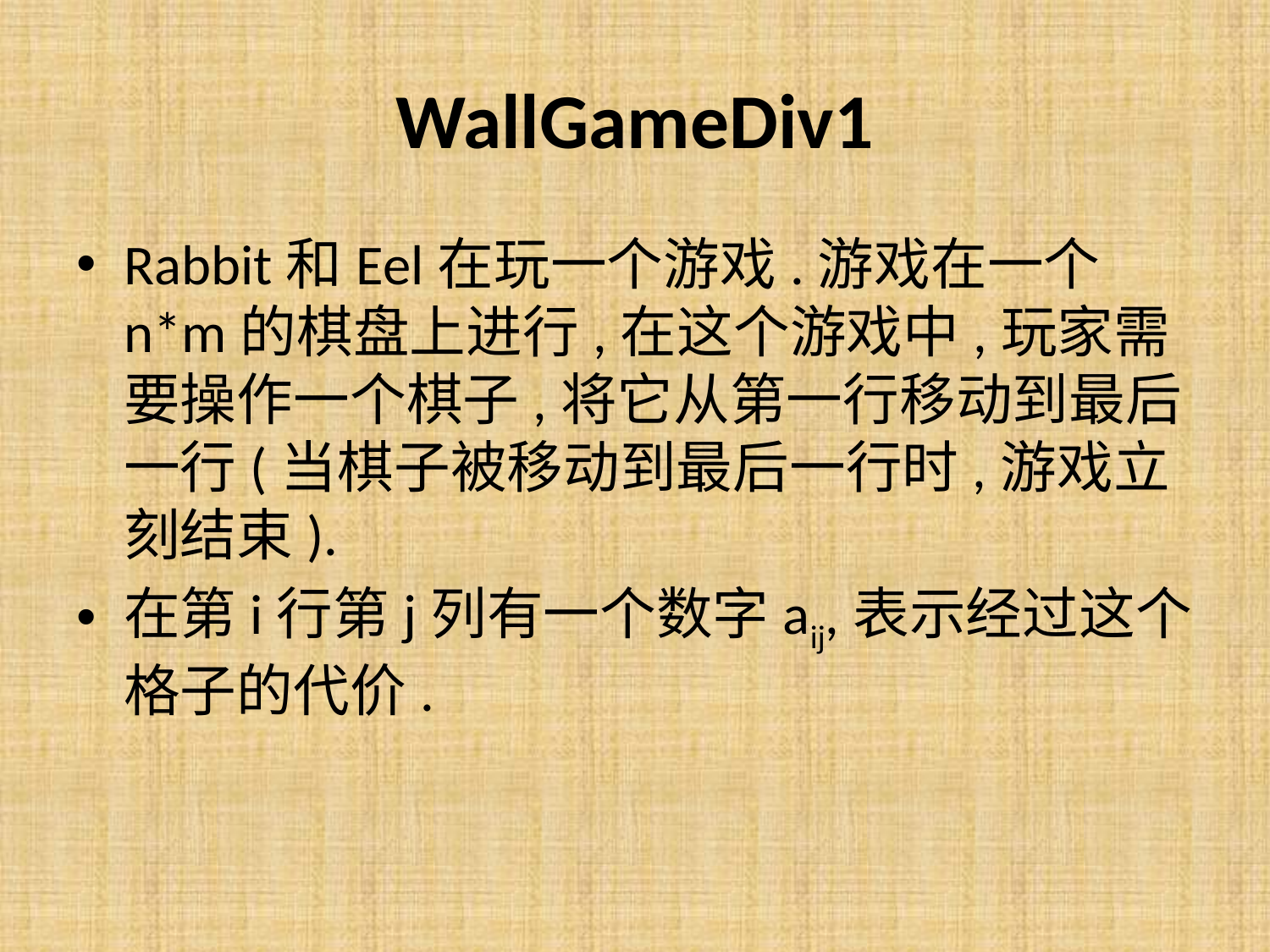

# WallGameDiv1
Rabbit和Eel在玩一个游戏.游戏在一个n*m的棋盘上进行,在这个游戏中,玩家需要操作一个棋子,将它从第一行移动到最后一行(当棋子被移动到最后一行时,游戏立刻结束).
在第i行第j列有一个数字aij,表示经过这个格子的代价.